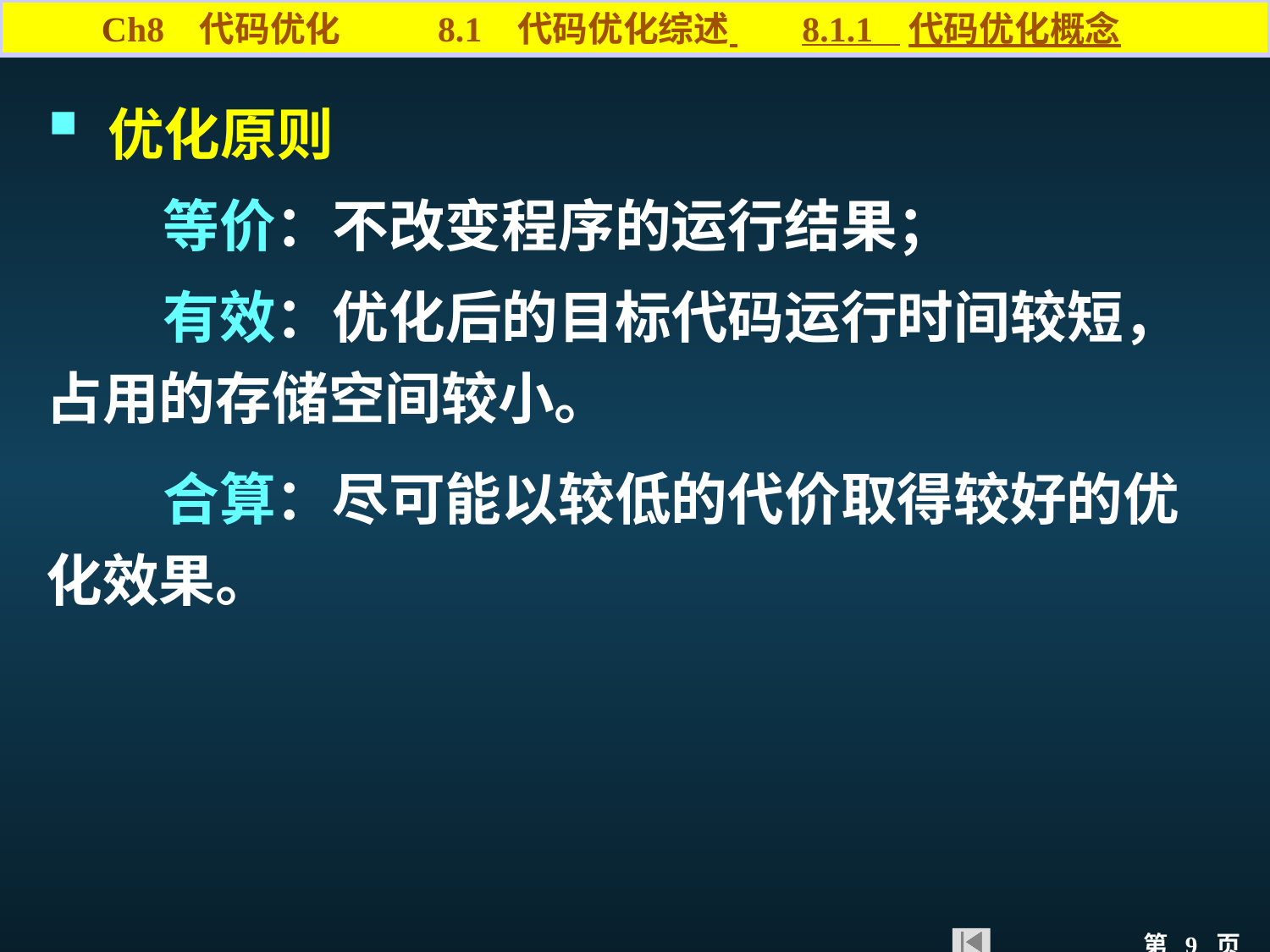

Ch8   代码优化           8.1   代码优化综述        8.1.1   代码优化概念
 优化原则
        等价：不改变程序的运行结果；
        有效：优化后的目标代码运行时间较短，占用的存储空间较小。
        合算：尽可能以较低的代价取得较好的优化效果。